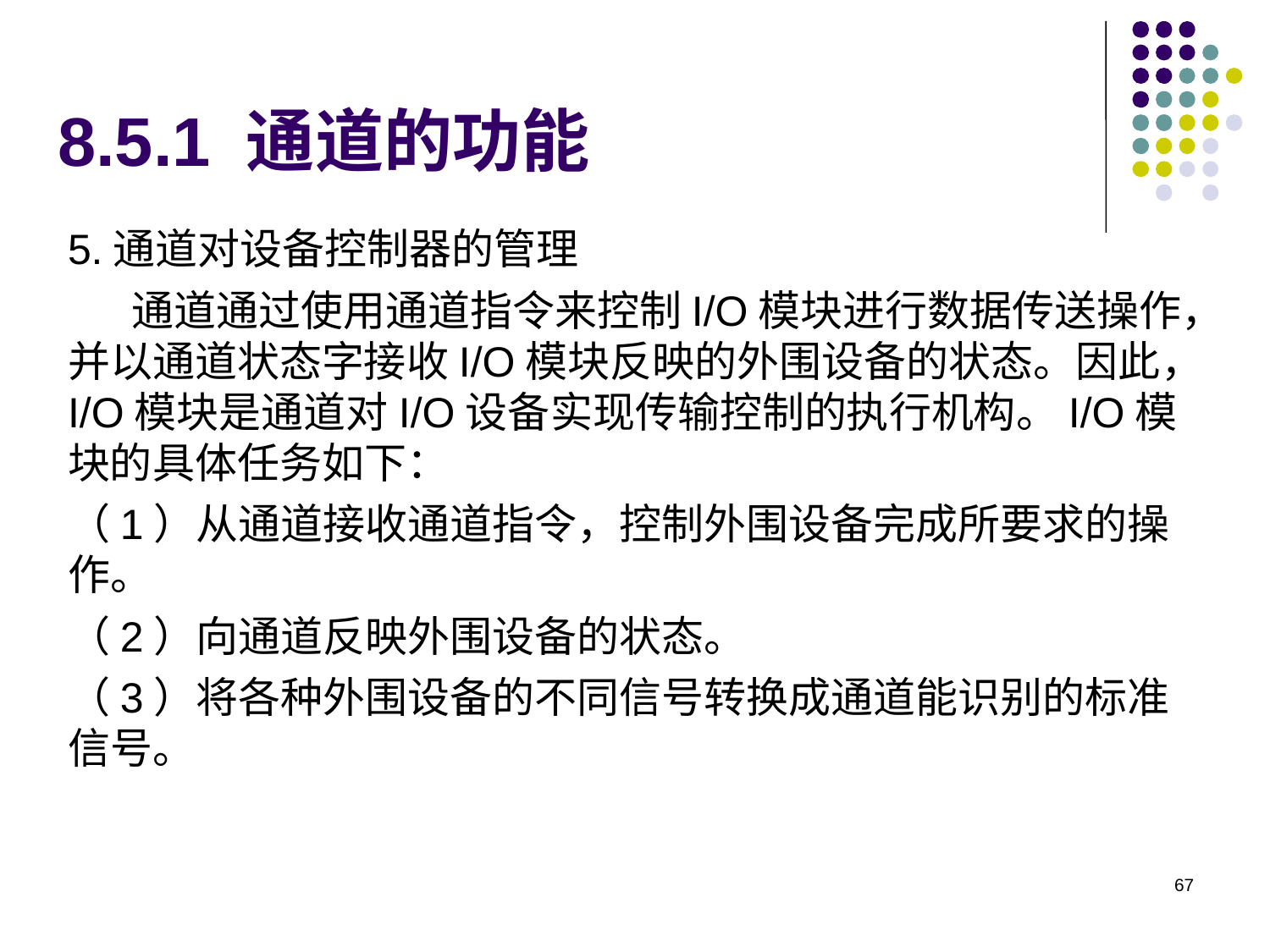

# 8.5.1 通道的功能
5.通道对设备控制器的管理
通道通过使用通道指令来控制I/O模块进行数据传送操作，并以通道状态字接收I/O模块反映的外围设备的状态。因此，I/O模块是通道对I/O设备实现传输控制的执行机构。I/O模块的具体任务如下：
（1）从通道接收通道指令，控制外围设备完成所要求的操作。
（2）向通道反映外围设备的状态。
（3）将各种外围设备的不同信号转换成通道能识别的标准信号。
67